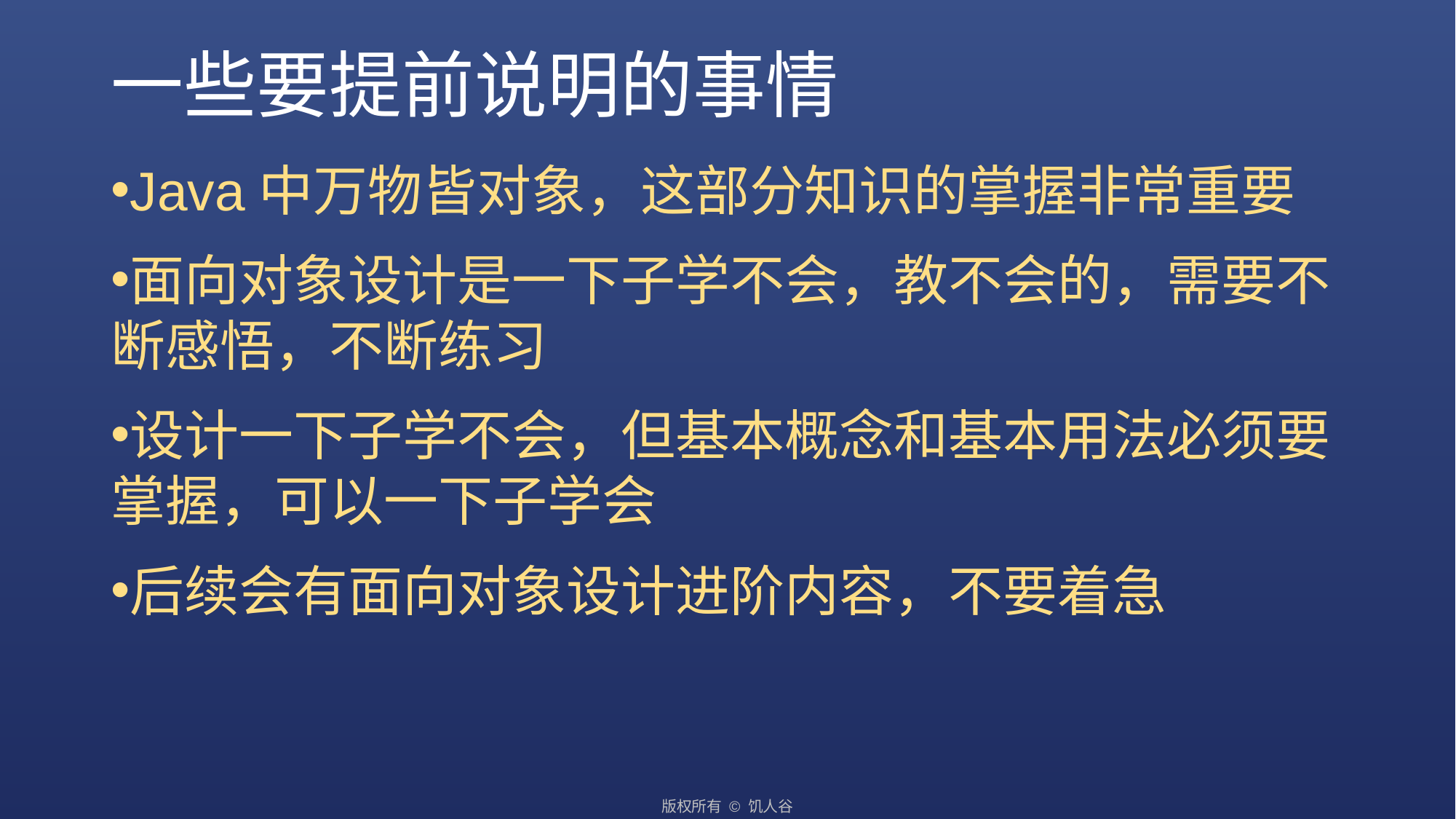

# 一些要提前说明的事情
Java中万物皆对象，这部分知识的掌握非常重要
面向对象设计是一下子学不会，教不会的，需要不断感悟，不断练习
设计一下子学不会，但基本概念和基本用法必须要掌握，可以一下子学会
后续会有面向对象设计进阶内容，不要着急